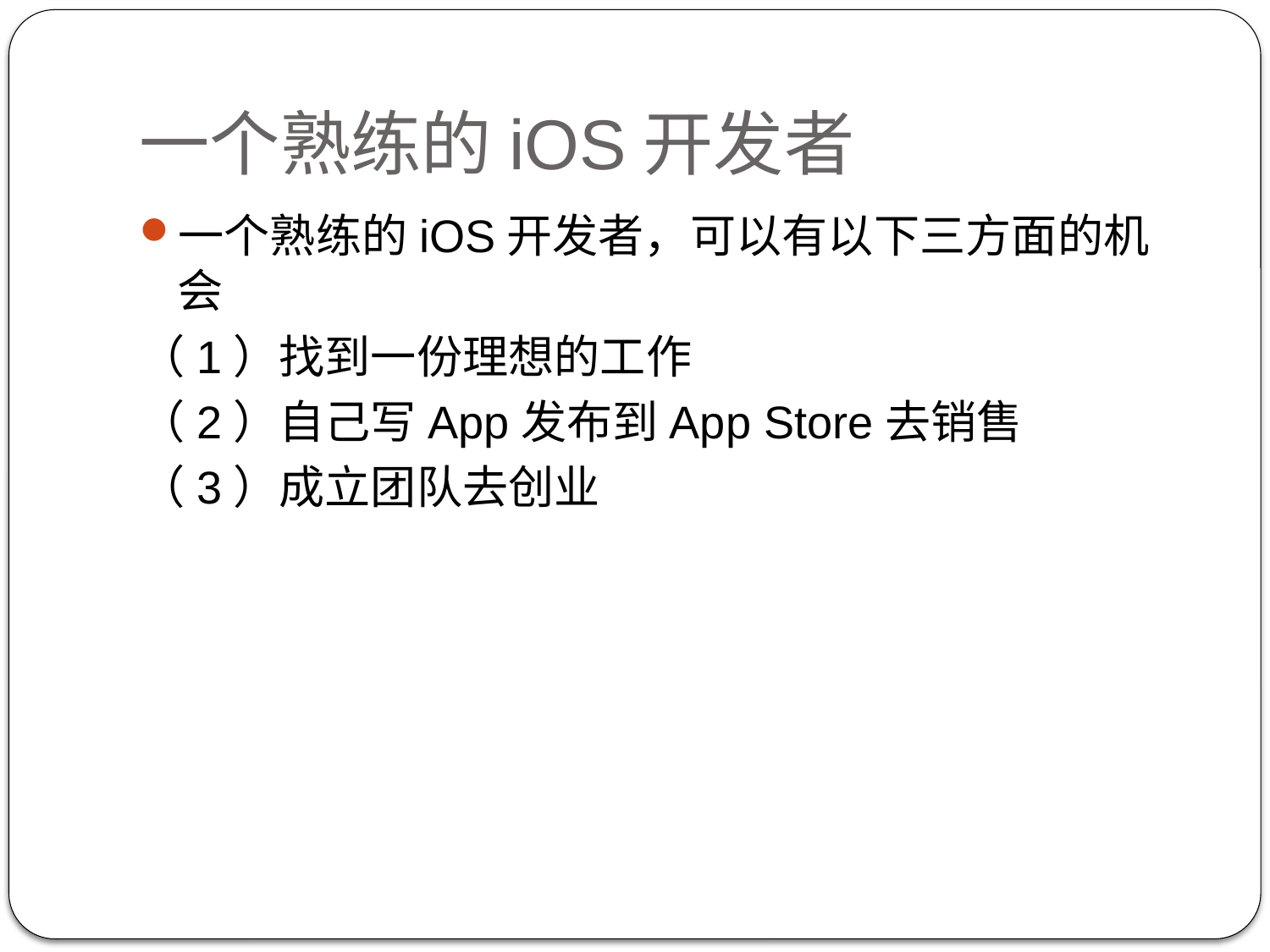

# 一个熟练的iOS开发者
一个熟练的iOS开发者，可以有以下三方面的机会
（1）找到一份理想的工作
（2）自己写App发布到App Store去销售
（3）成立团队去创业